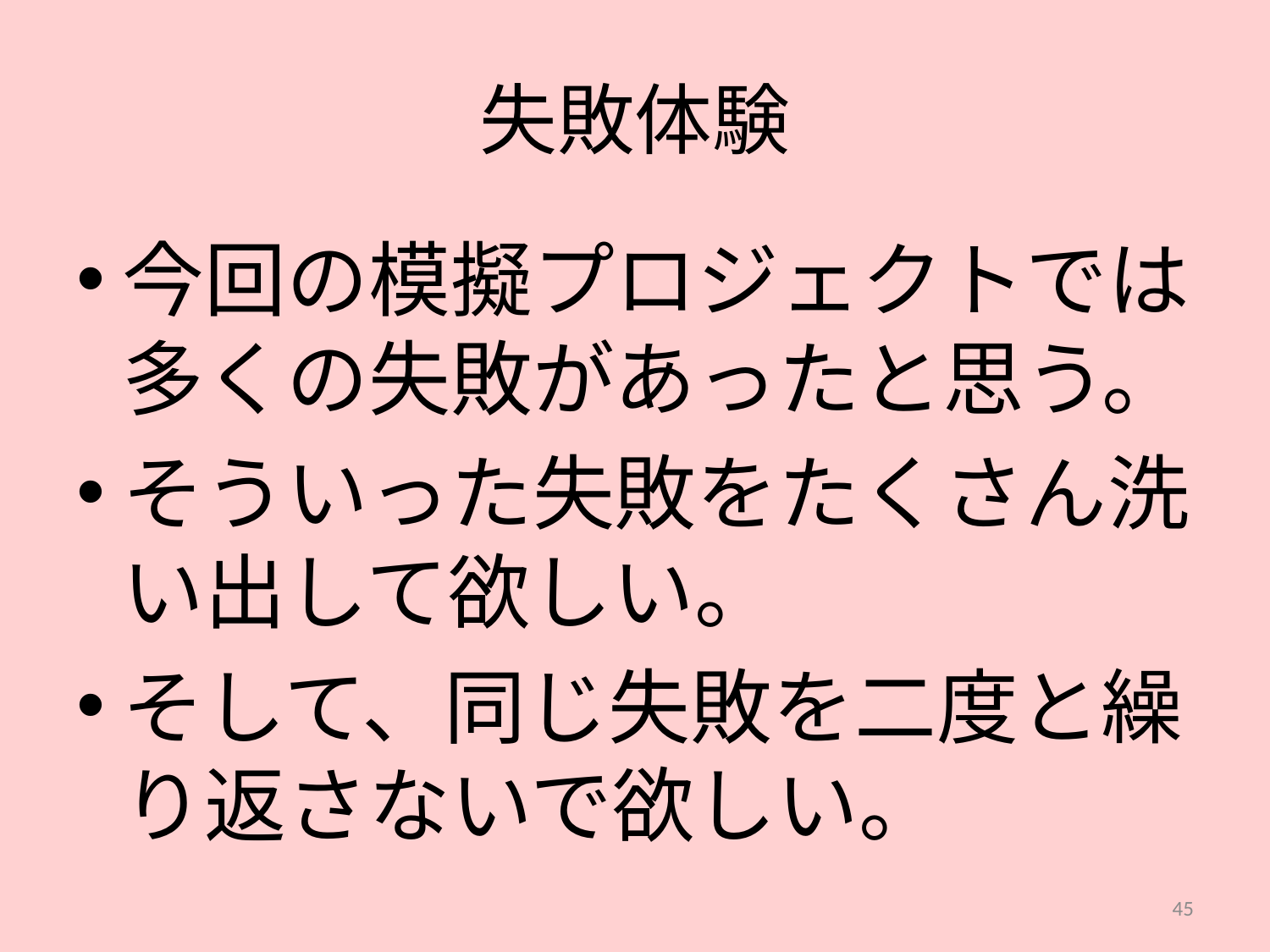

# 失敗体験
今回の模擬プロジェクトでは多くの失敗があったと思う。
そういった失敗をたくさん洗い出して欲しい。
そして、同じ失敗を二度と繰り返さないで欲しい。
45